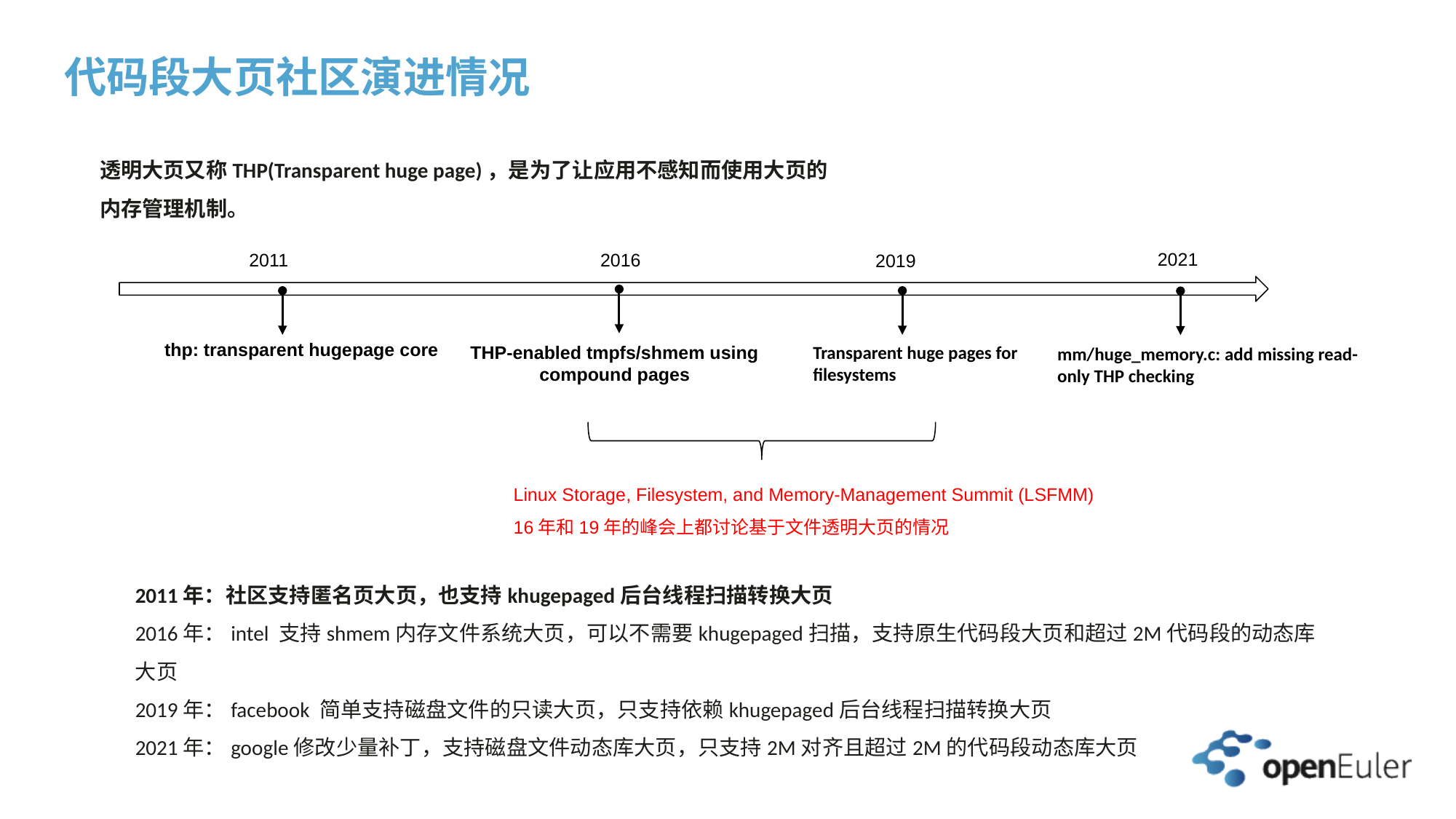

# 代码段大页社区演进情况
透明大页又称THP(Transparent huge page)，是为了让应用不感知而使用大页的内存管理机制。
2021
2011
2016
2019

 thp: transparent hugepage core
THP-enabled tmpfs/shmem using compound pages
Transparent huge pages for filesystems
mm/huge_memory.c: add missing read-only THP checking
Linux Storage, Filesystem, and Memory-Management Summit (LSFMM)
16年和19年的峰会上都讨论基于文件透明大页的情况
2011年：社区支持匿名页大页，也支持khugepaged后台线程扫描转换大页
2016年：intel 支持shmem内存文件系统大页，可以不需要khugepaged扫描，支持原生代码段大页和超过2M代码段的动态库大页
2019年：facebook 简单支持磁盘文件的只读大页，只支持依赖khugepaged后台线程扫描转换大页
2021年：google修改少量补丁，支持磁盘文件动态库大页，只支持2M对齐且超过2M的代码段动态库大页